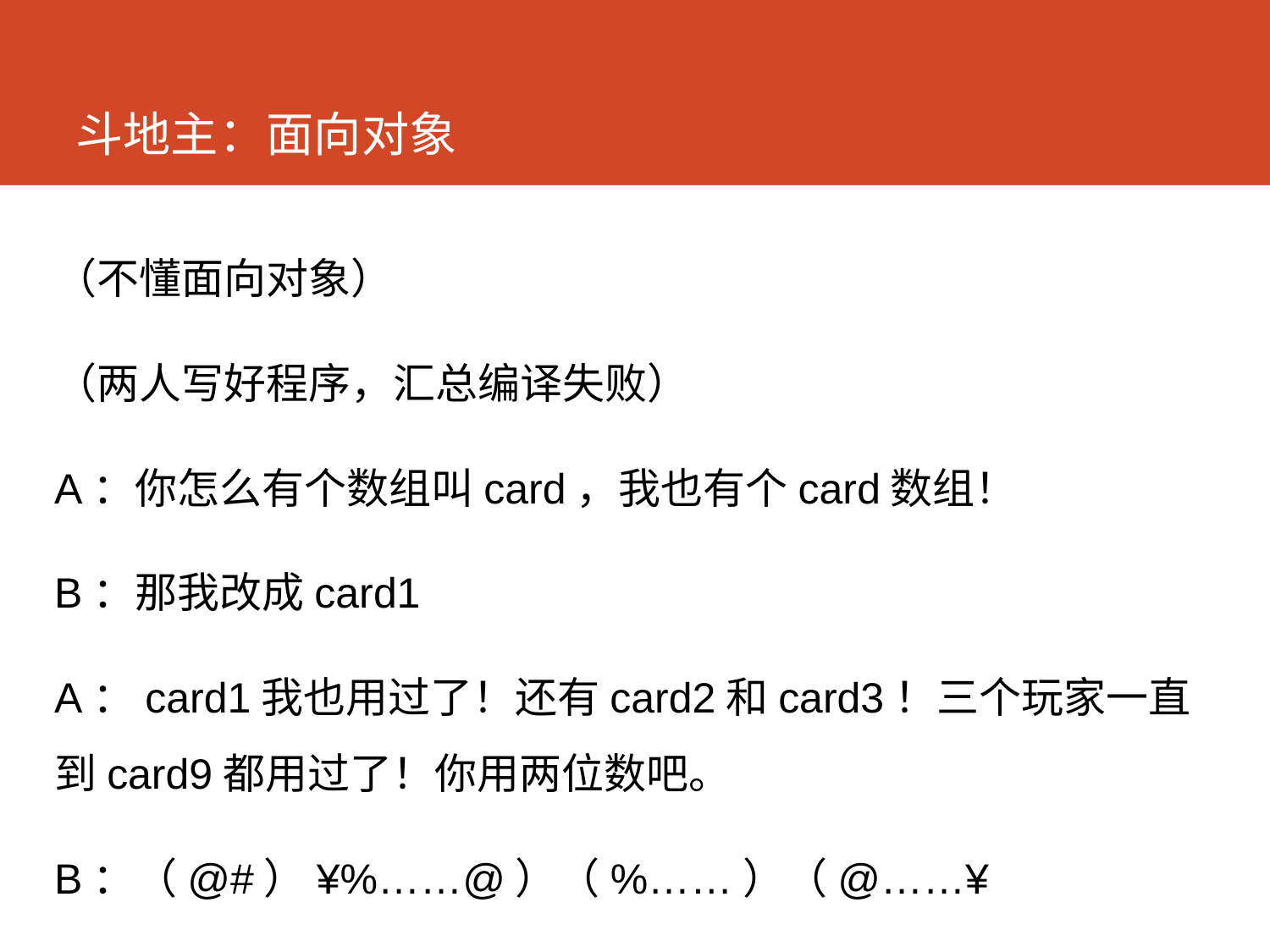

# 斗地主：面向对象
（不懂面向对象）
（两人写好程序，汇总编译失败）
A：你怎么有个数组叫card，我也有个card数组！
B：那我改成card1
A：card1我也用过了！还有card2和card3！三个玩家一直到card9都用过了！你用两位数吧。
B：（@#）¥%……@）（%……）（@……¥